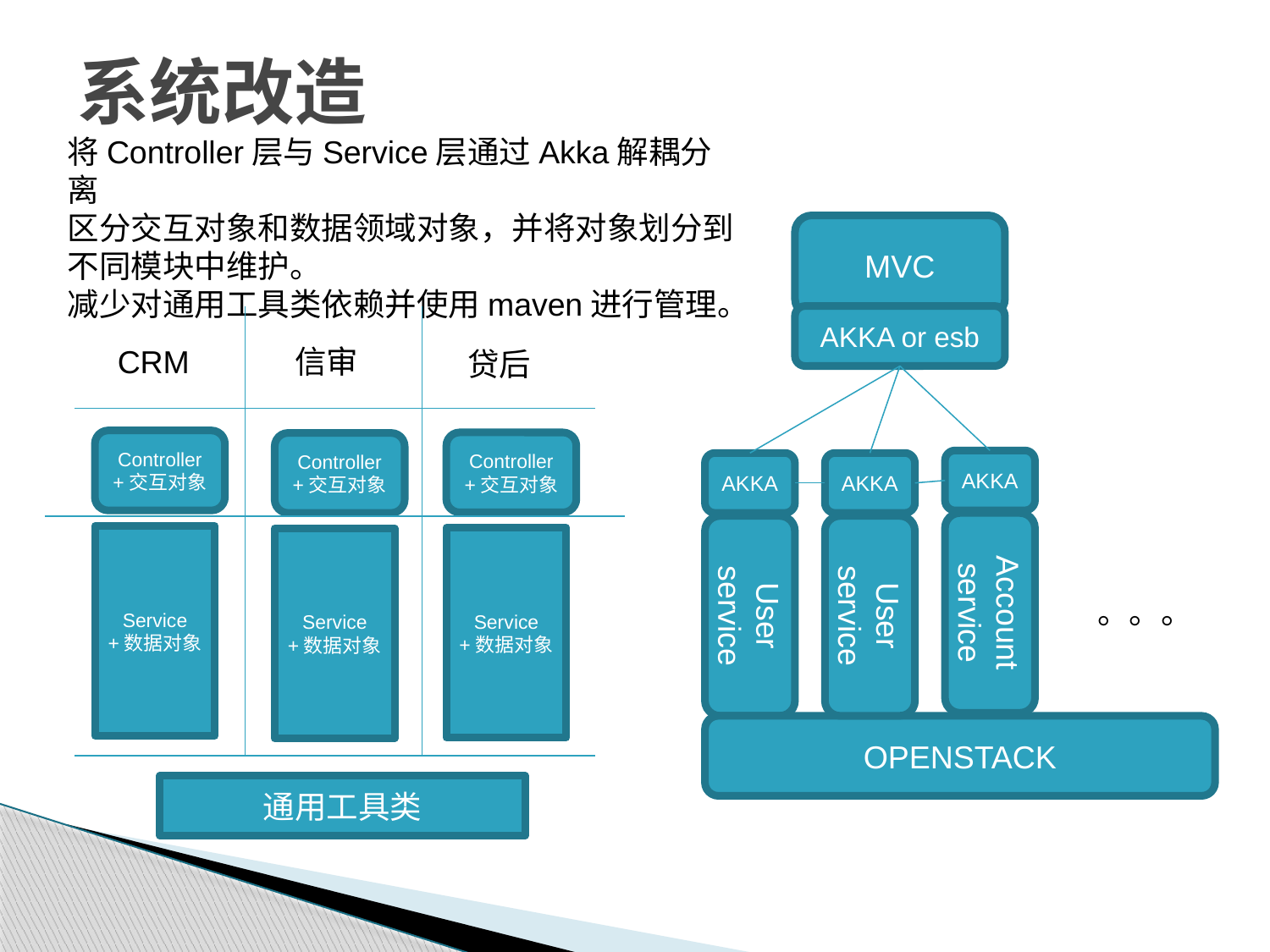

# 系统改造
将Controller层与Service层通过Akka解耦分离
区分交互对象和数据领域对象，并将对象划分到不同模块中维护。
减少对通用工具类依赖并使用maven进行管理。
MVC
AKKA or esb
CRM
信审
贷后
Controller
+交互对象
Controller
+交互对象
Controller
+交互对象
AKKA
AKKA
AKKA
Account service
User service
User service
Service
+数据对象
Service
+数据对象
Service
+数据对象
。。。
OPENSTACK
通用工具类